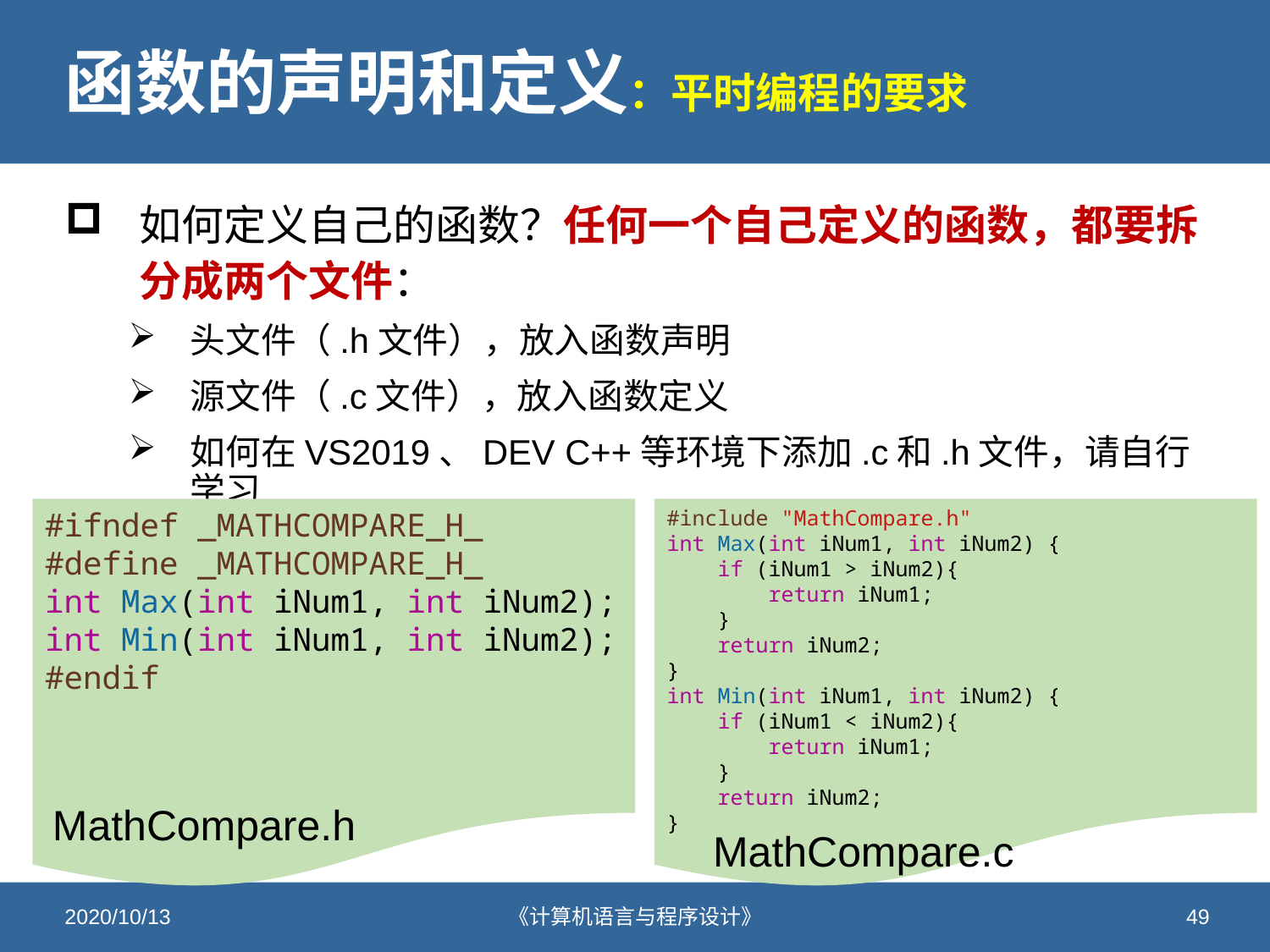

# 函数的声明和定义：平时编程的要求
如何定义自己的函数？任何一个自己定义的函数，都要拆分成两个文件：
头文件（.h文件），放入函数声明
源文件（.c文件），放入函数定义
如何在VS2019、DEV C++等环境下添加.c和.h文件，请自行学习
#include "MathCompare.h"
int Max(int iNum1, int iNum2) {
    if (iNum1 > iNum2){
        return iNum1;
    }
    return iNum2;
}
int Min(int iNum1, int iNum2) {
    if (iNum1 < iNum2){
        return iNum1;
    }
    return iNum2;
}
#ifndef _MATHCOMPARE_H_
#define _MATHCOMPARE_H_
int Max(int iNum1, int iNum2);
int Min(int iNum1, int iNum2);
#endif
MathCompare.h
MathCompare.c
2020/10/13
《计算机语言与程序设计》
49